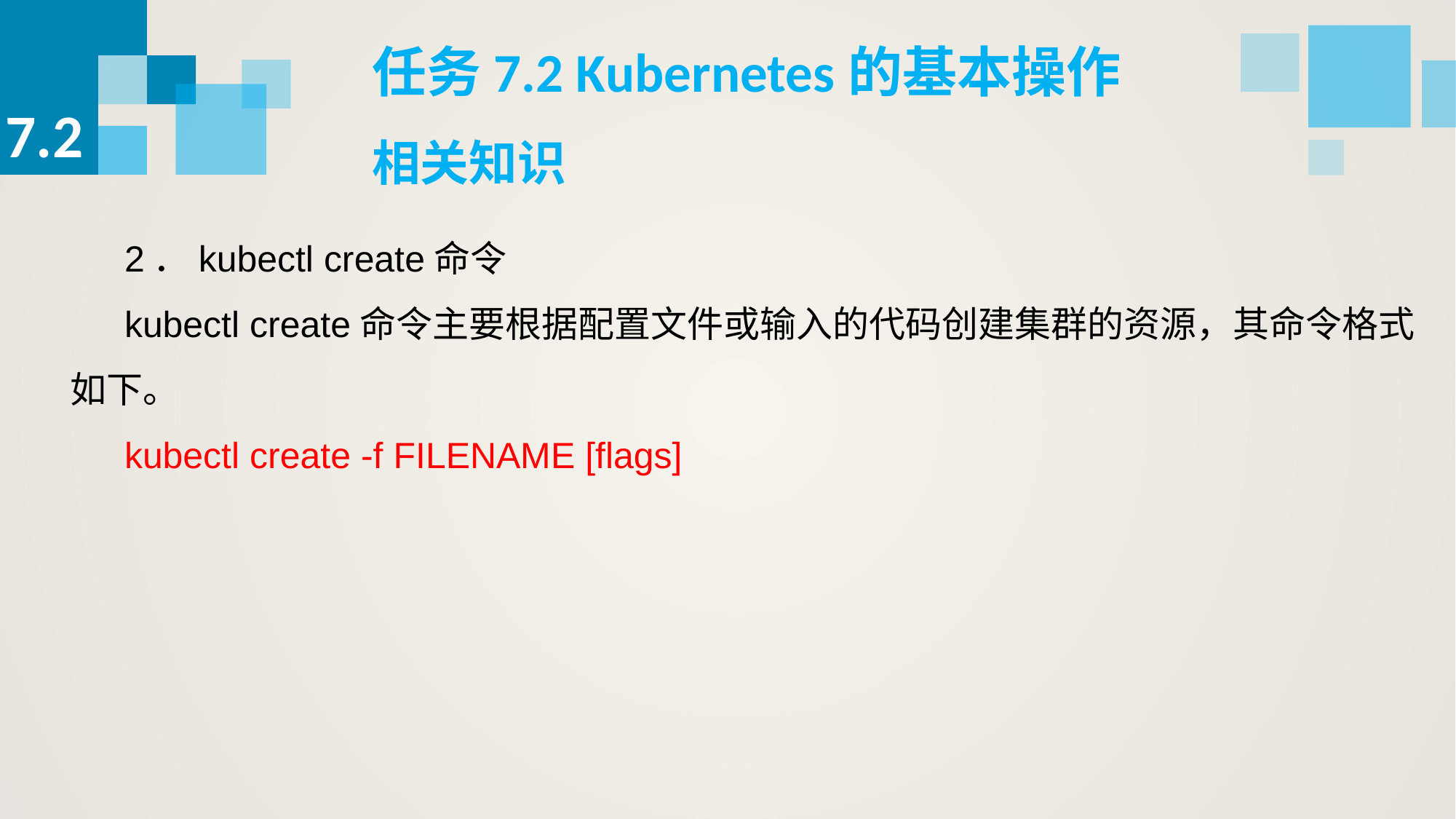

任务7.2 Kubernetes的基本操作
7.2
相关知识
2．kubectl create命令
kubectl create命令主要根据配置文件或输入的代码创建集群的资源，其命令格式如下。
kubectl create -f FILENAME [flags]